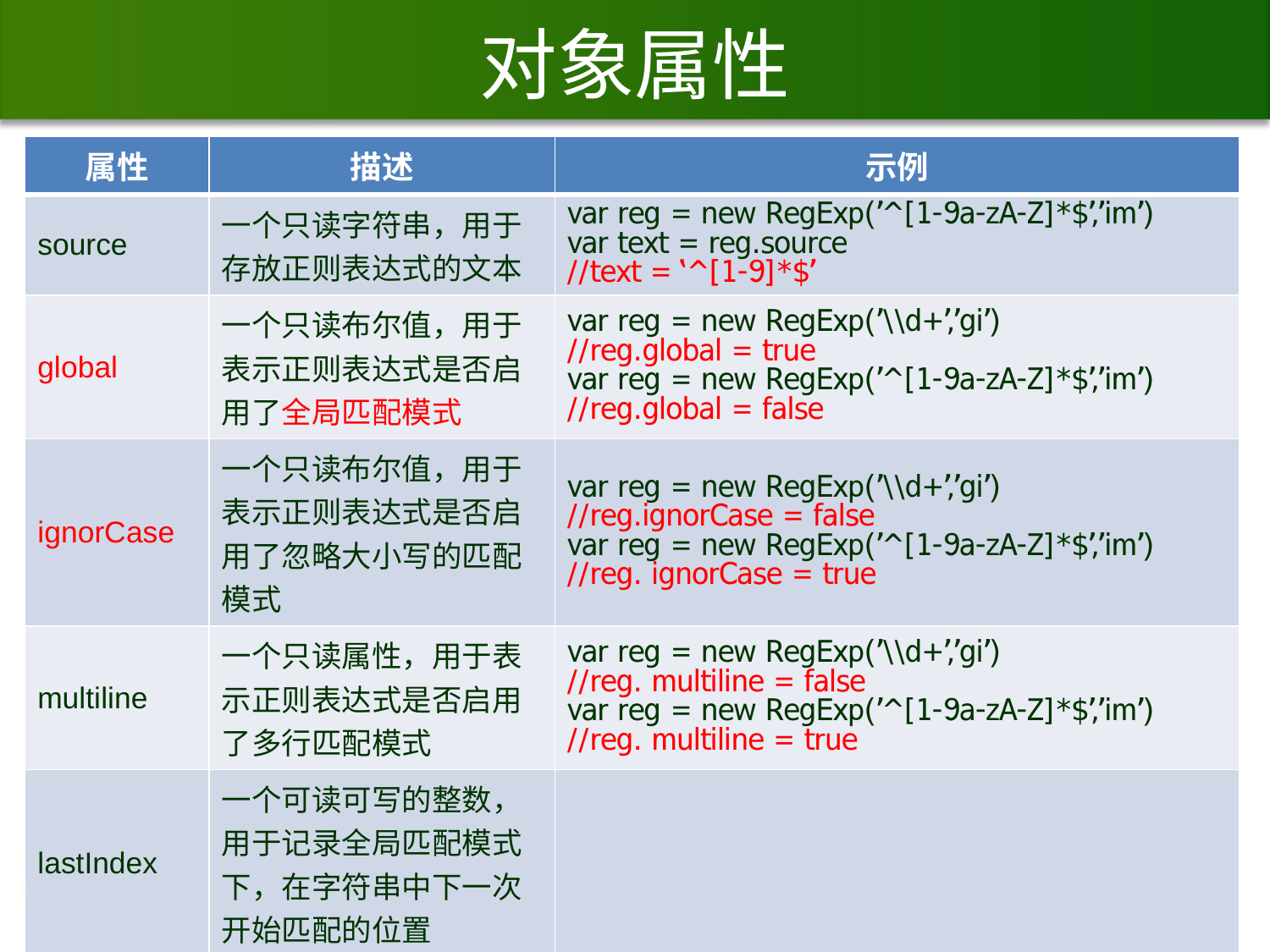

# 对象属性
| 属性 | 描述 | 示例 |
| --- | --- | --- |
| source | 一个只读字符串，用于存放正则表达式的文本 | var reg = new RegExp(’^[1-9a-zA-Z]\*$’,’im’) var text = reg.source //text = ‘^[1-9]\*$’ |
| global | 一个只读布尔值，用于表示正则表达式是否启用了全局匹配模式 | var reg = new RegExp(’\\d+’,’gi’) //reg.global = true var reg = new RegExp(’^[1-9a-zA-Z]\*$’,’im’) //reg.global = false |
| ignorCase | 一个只读布尔值，用于表示正则表达式是否启用了忽略大小写的匹配模式 | var reg = new RegExp(’\\d+’,’gi’) //reg.ignorCase = false var reg = new RegExp(’^[1-9a-zA-Z]\*$’,’im’) //reg. ignorCase = true |
| multiline | 一个只读属性，用于表示正则表达式是否启用了多行匹配模式 | var reg = new RegExp(’\\d+’,’gi’) //reg. multiline = false var reg = new RegExp(’^[1-9a-zA-Z]\*$’,’im’) //reg. multiline = true |
| lastIndex | 一个可读可写的整数，用于记录全局匹配模式下，在字符串中下一次开始匹配的位置 |  |